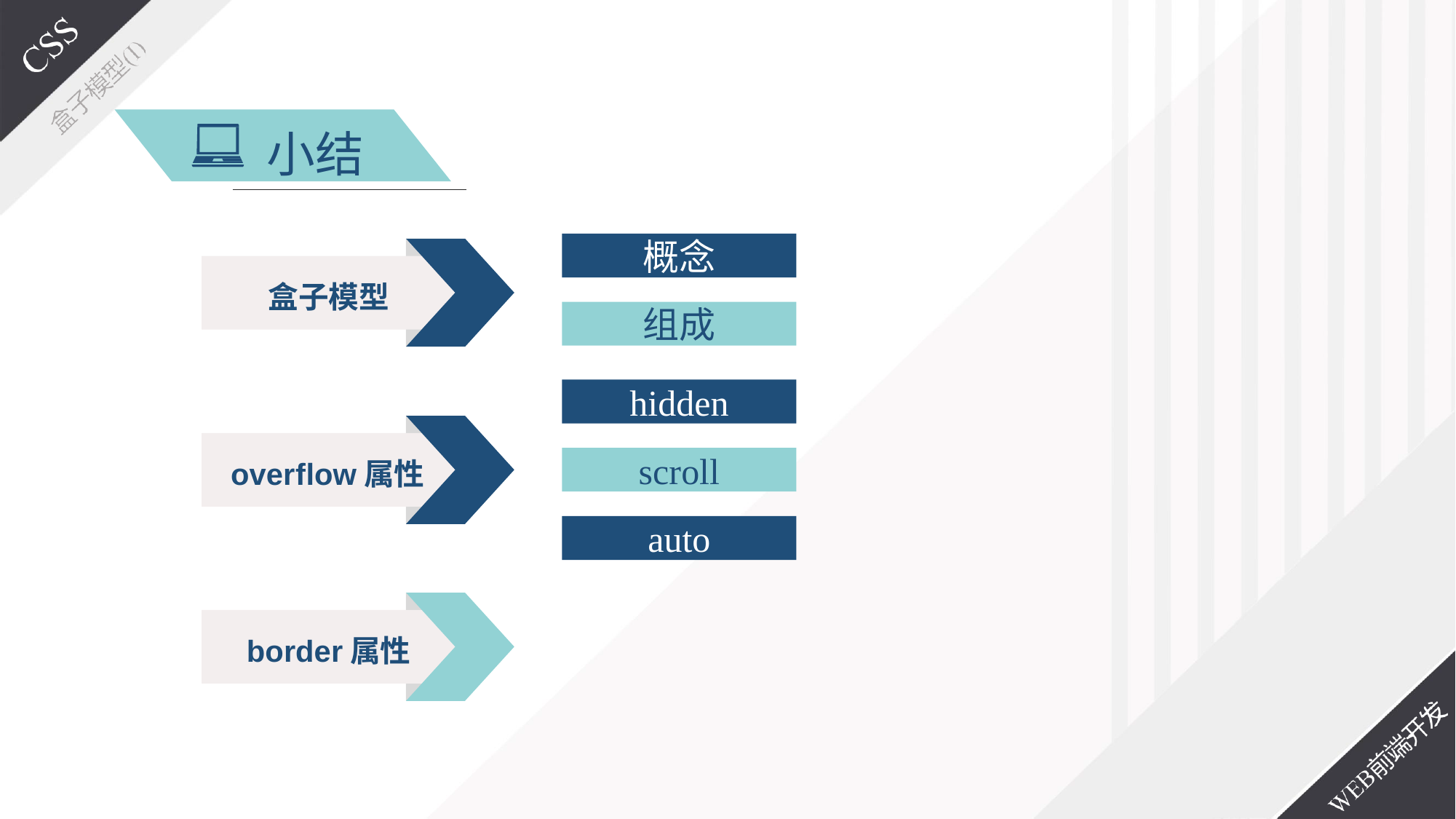

小结

概念

盒子模型
组成
hidden

scroll
overflow属性
auto

border属性